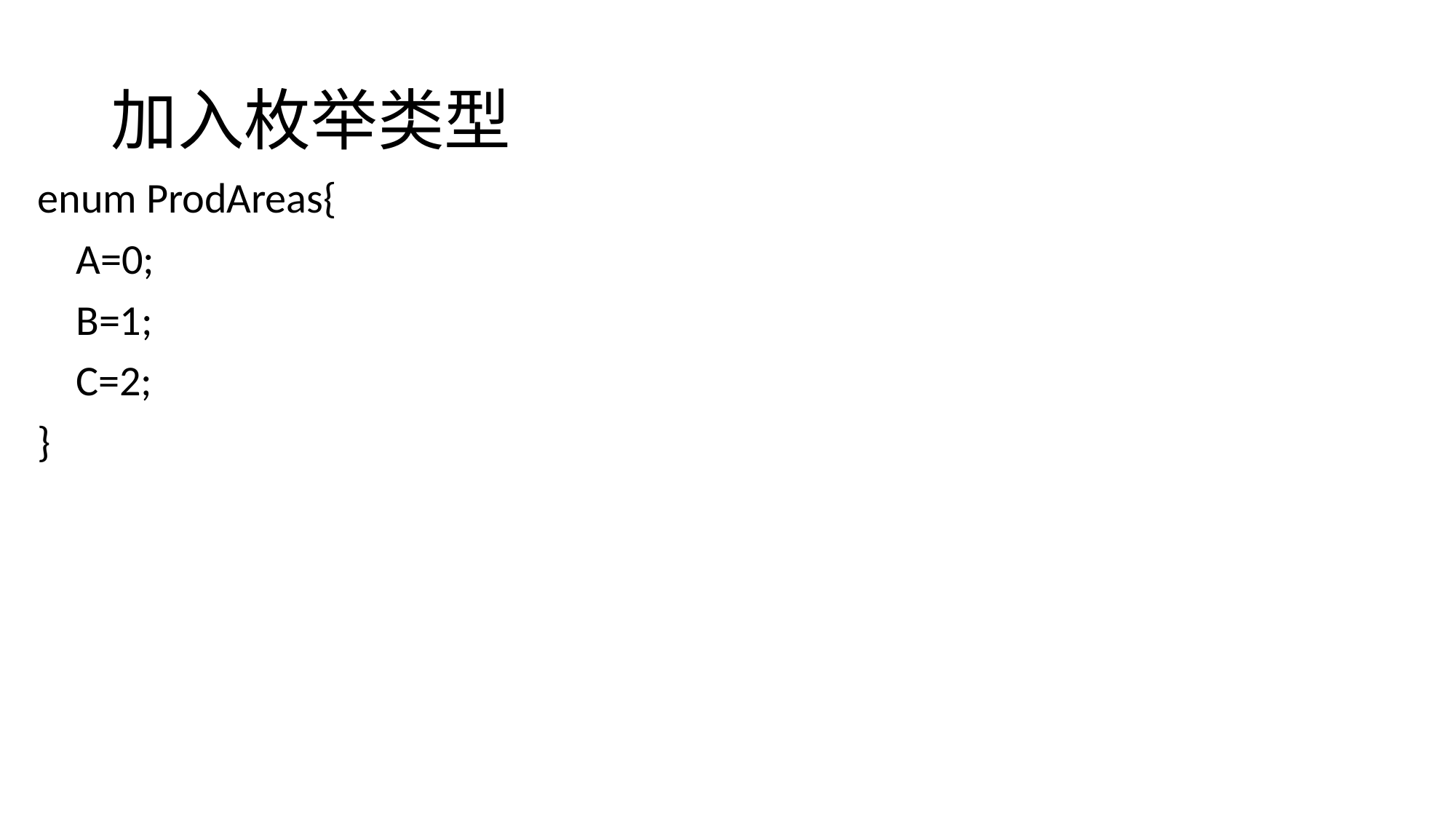

# 加入枚举类型
enum ProdAreas{
    A=0;
    B=1;
    C=2;
}